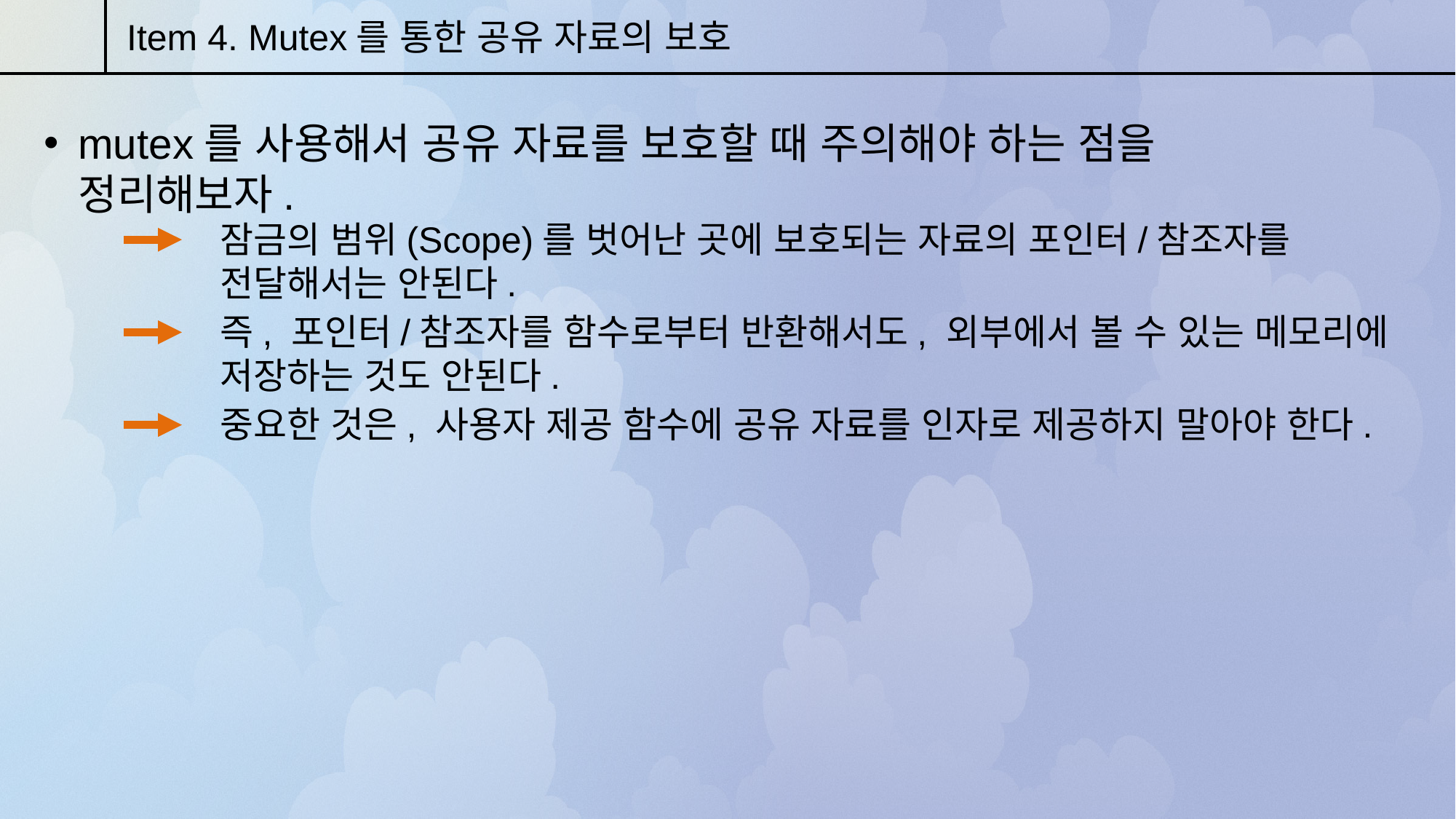

Item 4. Mutex를 통한 공유 자료의 보호
mutex를 사용해서 공유 자료를 보호할 때 주의해야 하는 점을 정리해보자.
잠금의 범위(Scope)를 벗어난 곳에 보호되는 자료의 포인터/참조자를 전달해서는 안된다.
즉, 포인터/참조자를 함수로부터 반환해서도, 외부에서 볼 수 있는 메모리에 저장하는 것도 안된다.
중요한 것은, 사용자 제공 함수에 공유 자료를 인자로 제공하지 말아야 한다.